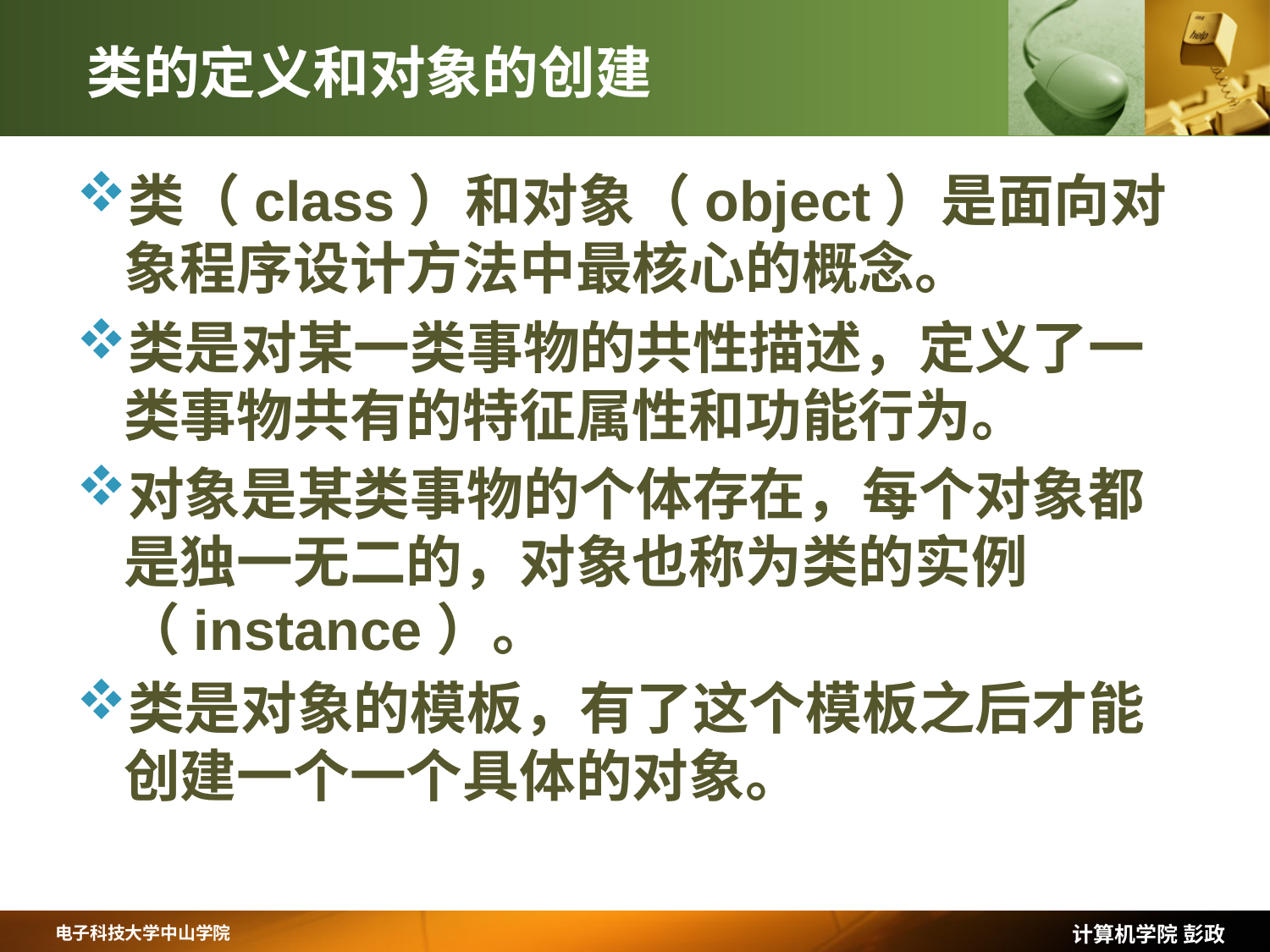

# 类的定义和对象的创建
类（class）和对象（object）是面向对象程序设计方法中最核心的概念。
类是对某一类事物的共性描述，定义了一类事物共有的特征属性和功能行为。
对象是某类事物的个体存在，每个对象都是独一无二的，对象也称为类的实例（instance）。
类是对象的模板，有了这个模板之后才能创建一个一个具体的对象。
计算机学院 彭政
电子科技大学中山学院